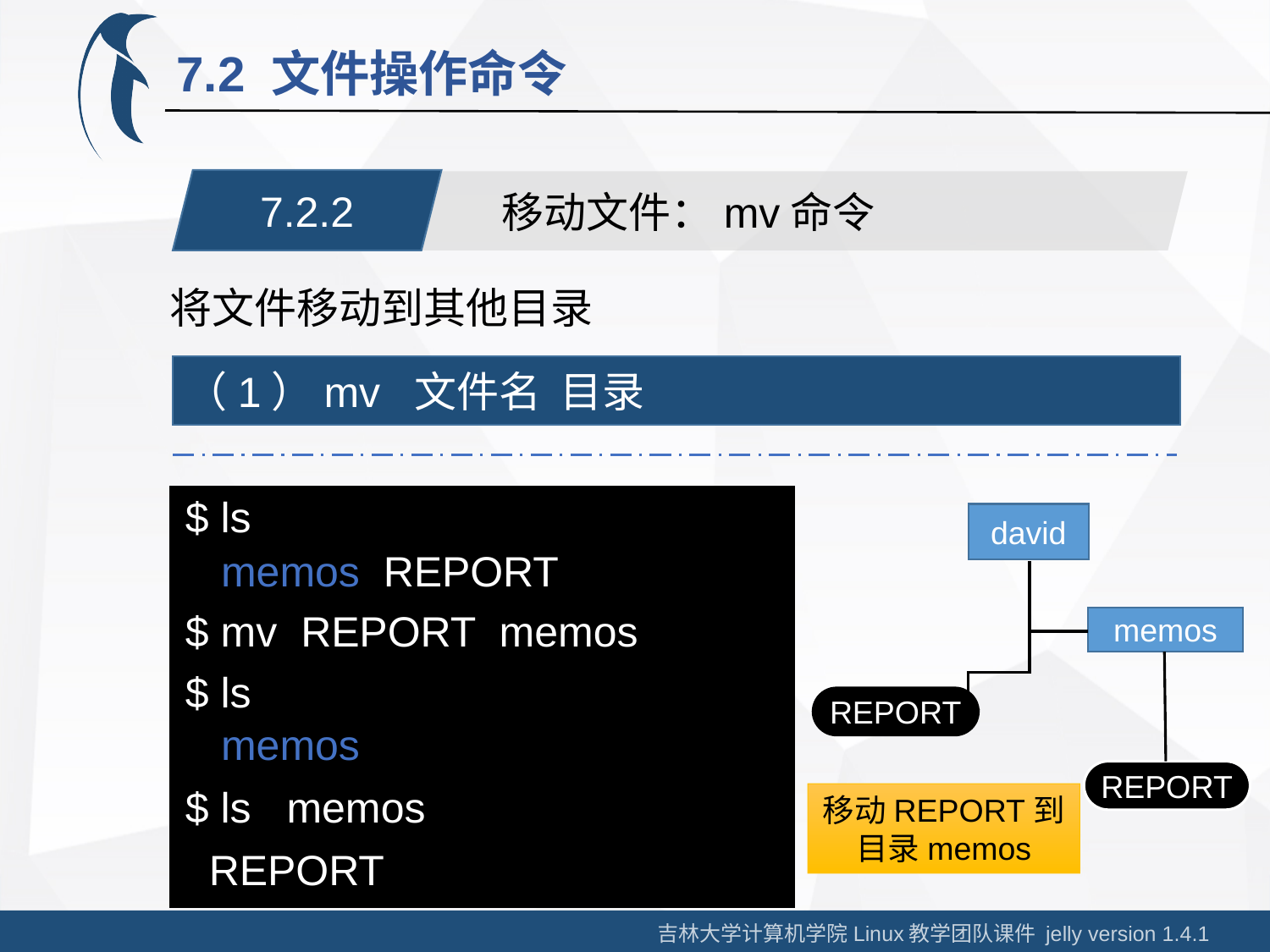

7.2 文件操作命令
7.2.2
移动文件：mv命令
将文件移动到其他目录
（1）mv  文件名  目录
$ ls

david
   memos  REPORT
$ mv  REPORT  memos
memos
REPORT
$ ls
REPORT
   memos
$ ls   memos
移动REPORT到目录memos
  REPORT